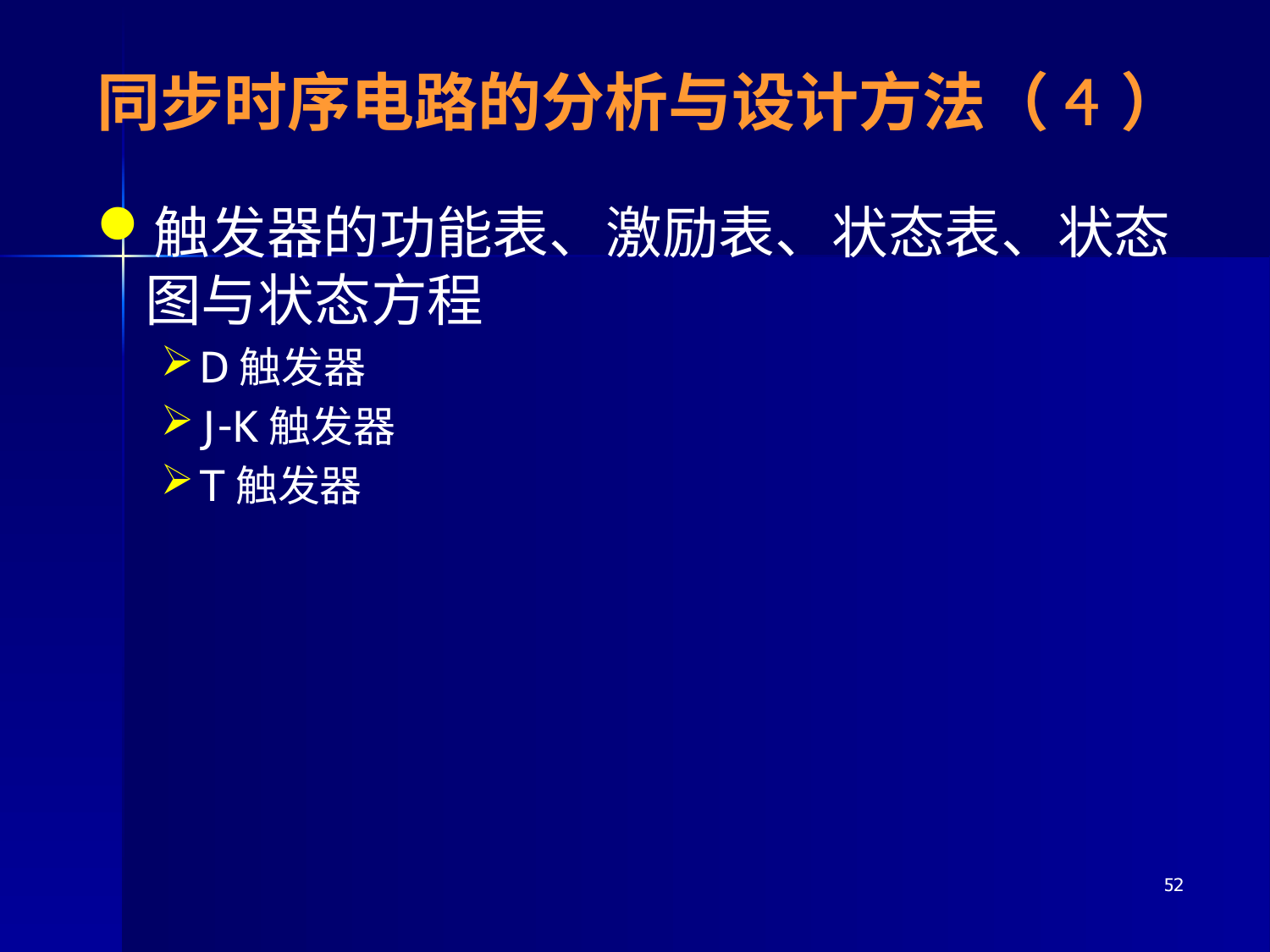

# 同步时序电路的分析与设计方法（4）
触发器的功能表、激励表、状态表、状态图与状态方程
D触发器
J-K触发器
T触发器
52